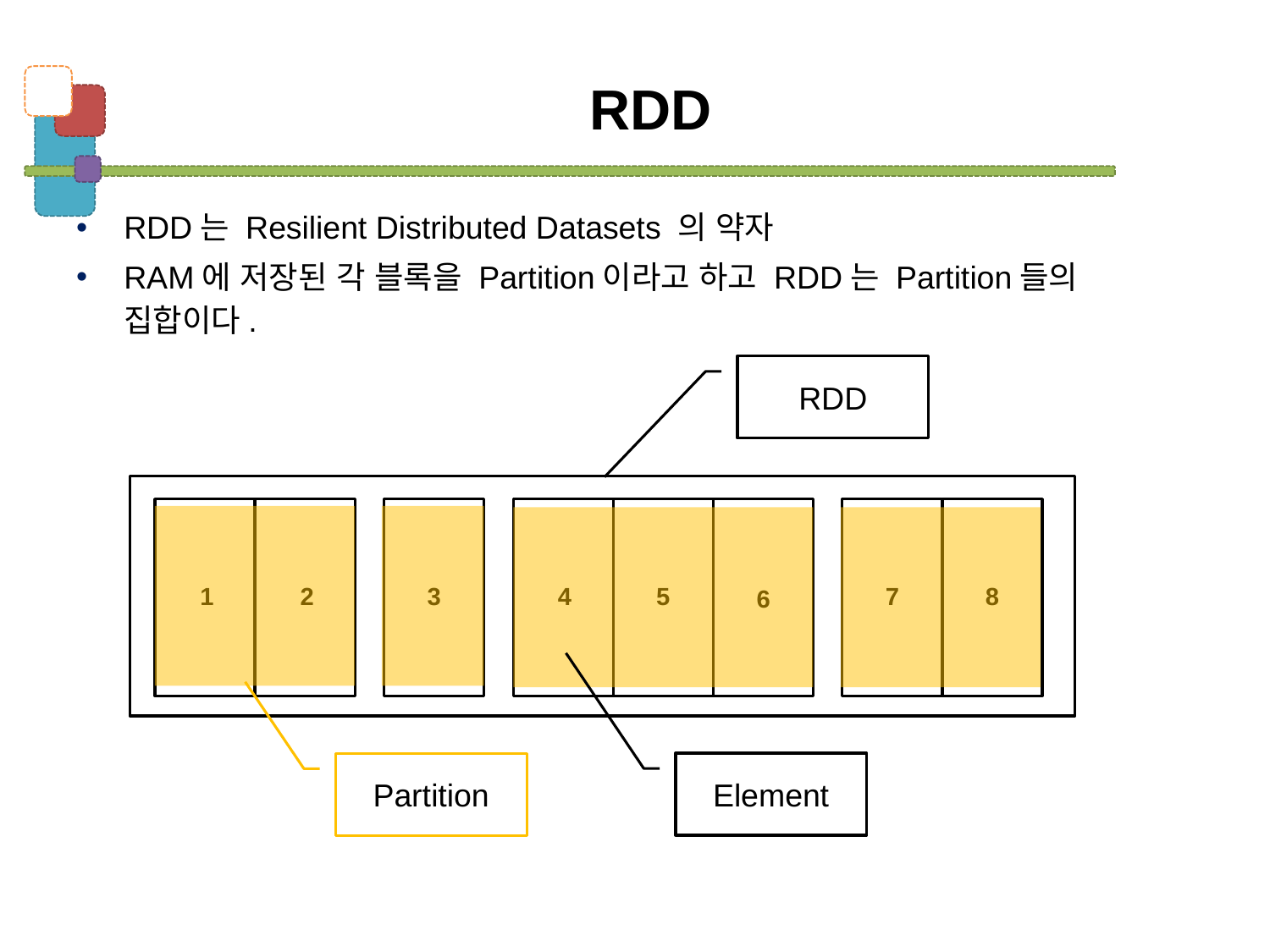

# RDD
RDD는 Resilient Distributed Datasets 의 약자
RAM에 저장된 각 블록을 Partition이라고 하고 RDD는 Partition들의 집합이다.

RDD

8
7
5
4
3
2
1
6
Element
Partition